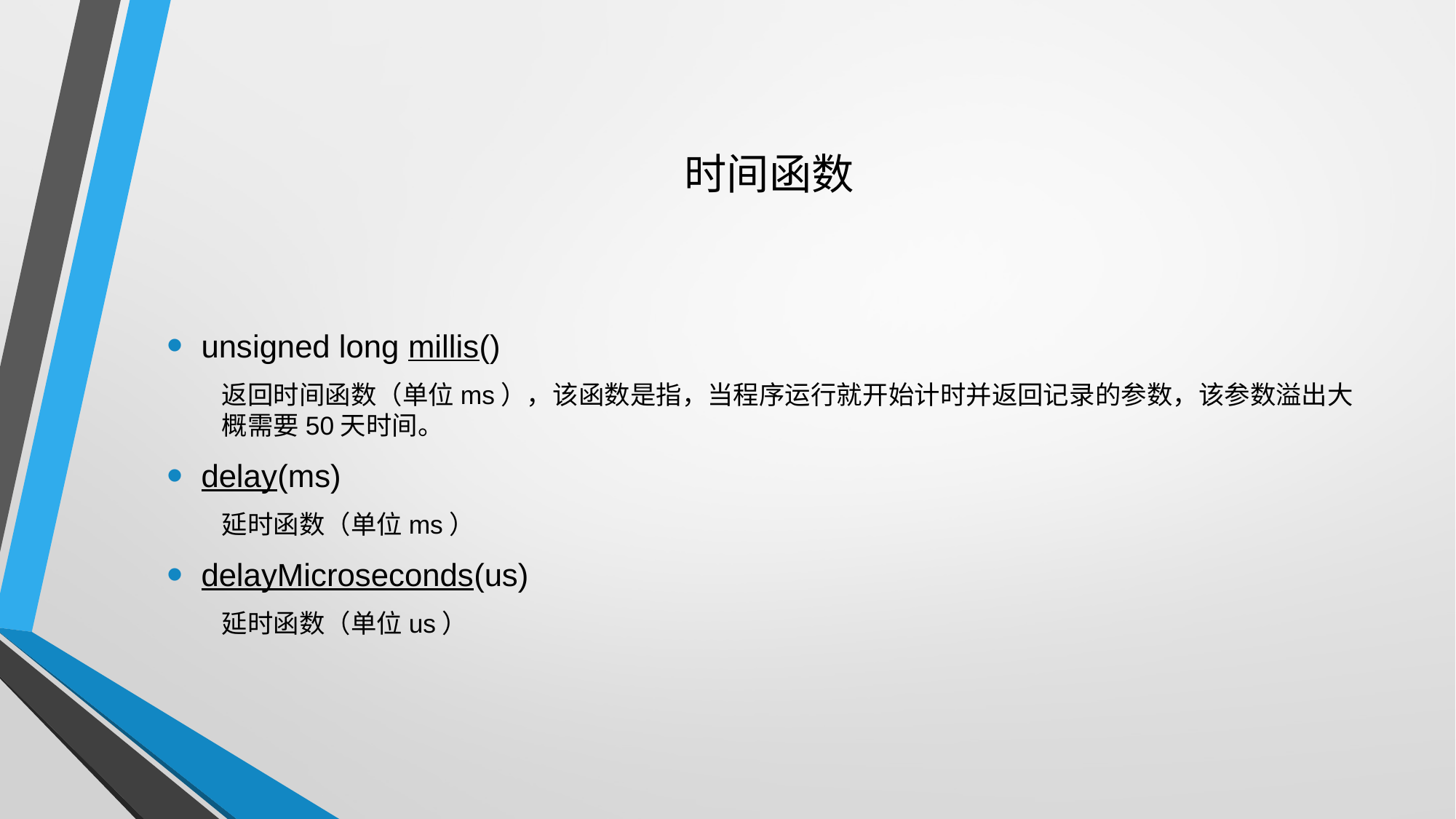

# 时间函数
unsigned long millis()
返回时间函数（单位ms），该函数是指，当程序运行就开始计时并返回记录的参数，该参数溢出大概需要50天时间。
delay(ms)
延时函数（单位ms）
delayMicroseconds(us)
延时函数（单位us）